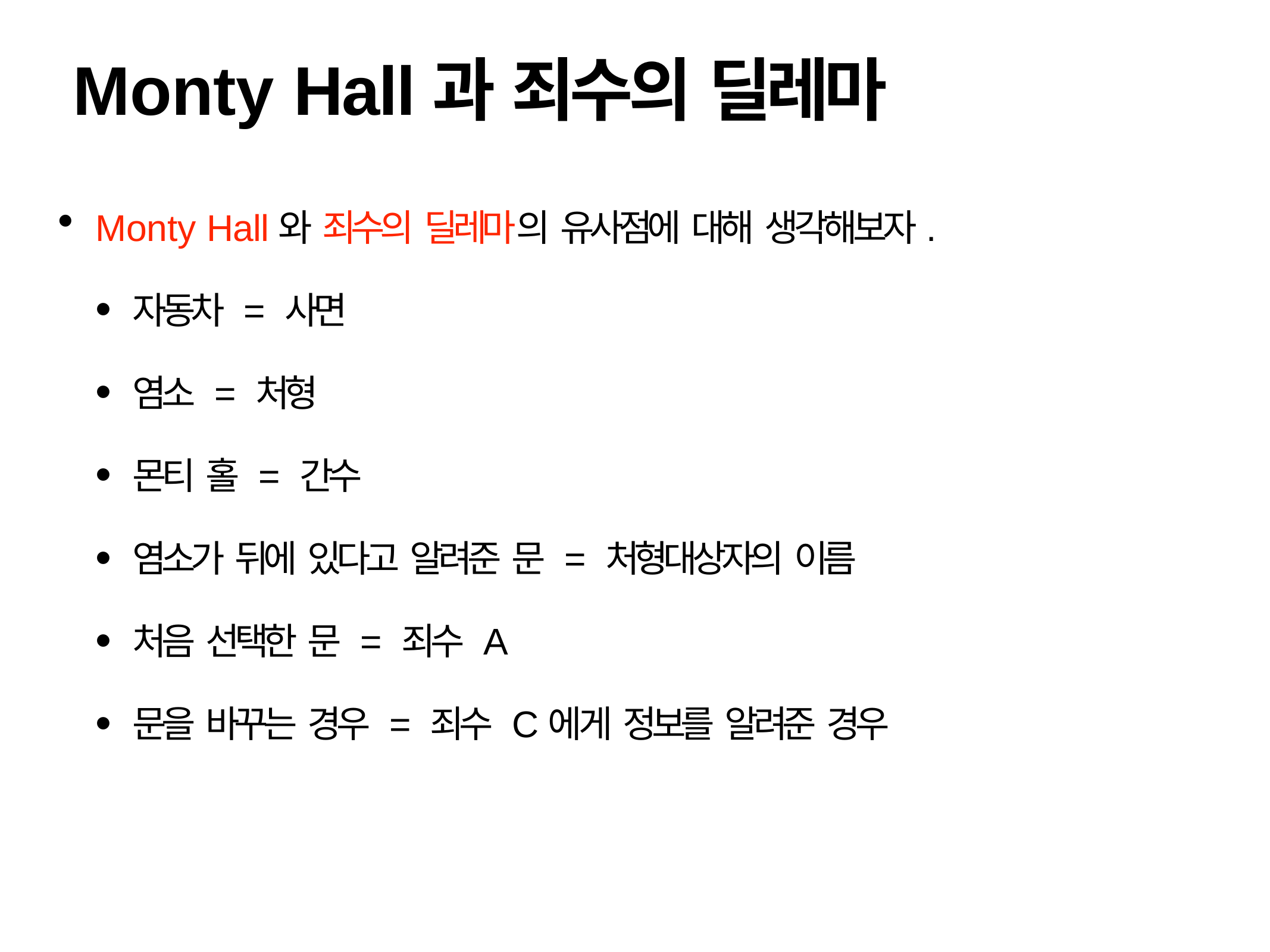

# Monty Hall과 죄수의 딜레마
Monty Hall와 죄수의 딜레마의 유사점에 대해 생각해보자.
자동차 = 사면
염소 = 처형
몬티 홀 = 간수
염소가 뒤에 있다고 알려준 문 = 처형대상자의 이름
처음 선택한 문 = 죄수 A
문을 바꾸는 경우 = 죄수 C에게 정보를 알려준 경우